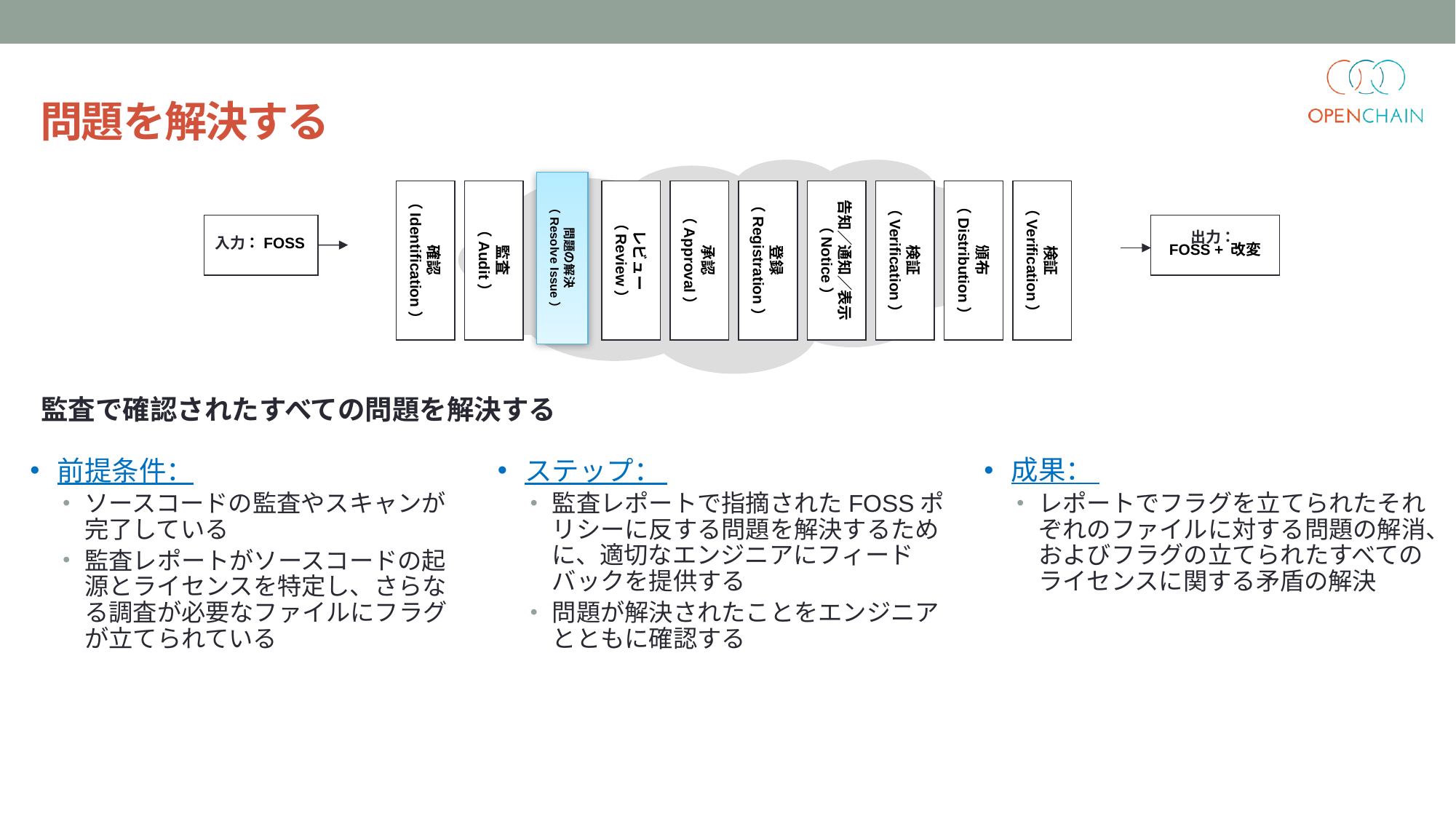

問題を解決する

問題の解決
（Resolve Issue）
出力：
FOSS + 改変
確認
（Identification）
監査
（Audit）
レビュー
（Review）
承認
（Approval）
登録
（Registration）
告知／通知／表示
（Notice）
検証
（Verification）
頒布
（Distribution）
検証
（Verification）
入力：FOSS
監査で確認されたすべての問題を解決する
前提条件：
ソースコードの監査やスキャンが完了している
監査レポートがソースコードの起源とライセンスを特定し、さらなる調査が必要なファイルにフラグが立てられている

ステップ：
監査レポートで指摘されたFOSSポリシーに反する問題を解決するために、適切なエンジニアにフィードバックを提供する
問題が解決されたことをエンジニアとともに確認する

成果：
レポートでフラグを立てられたそれぞれのファイルに対する問題の解消、およびフラグの立てられたすべてのライセンスに関する矛盾の解決